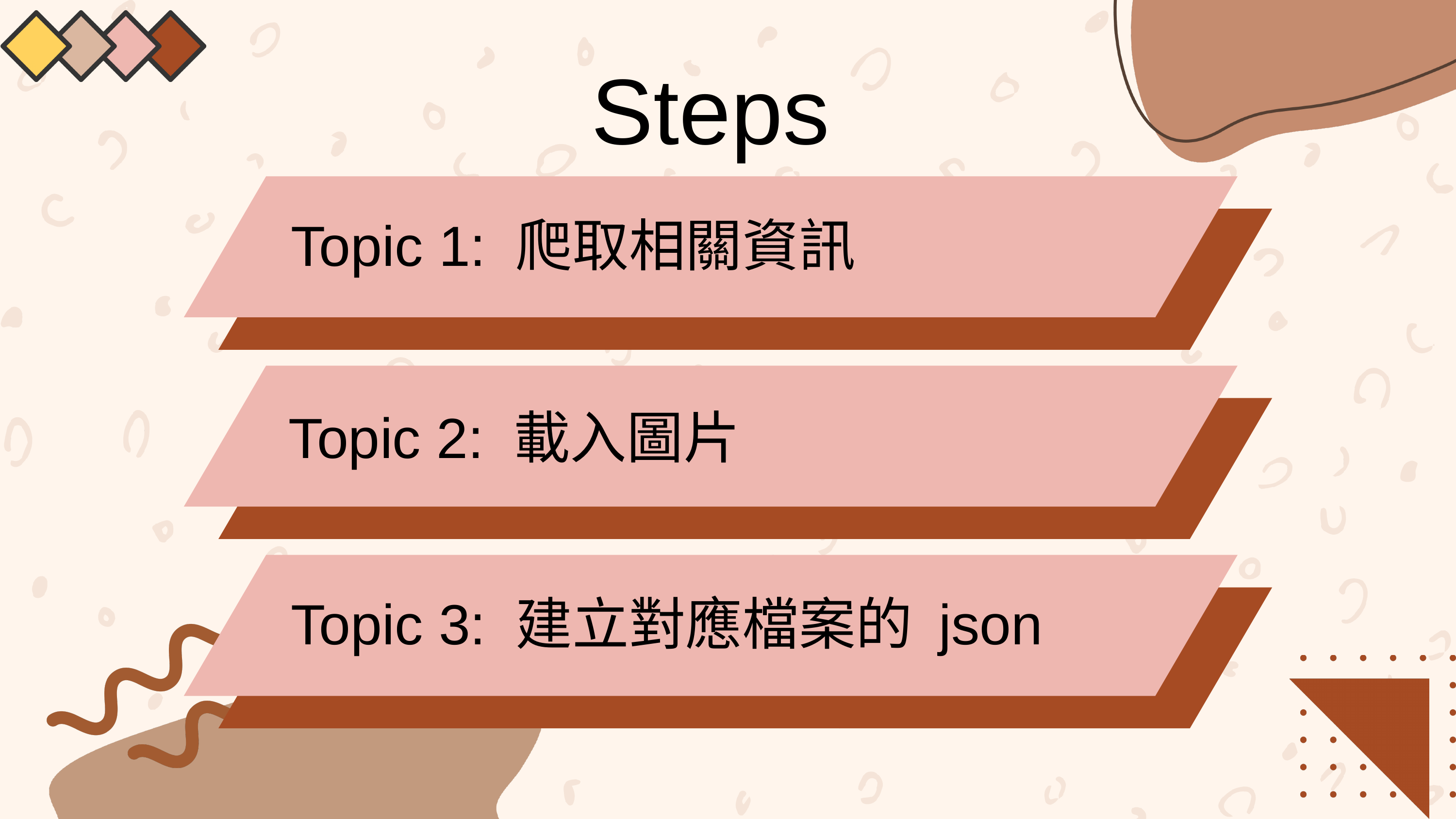

Steps

 Topic 1: 爬取相關資訊

Topic 2: 載入圖片

 Topic 3: 建立對應檔案的 json